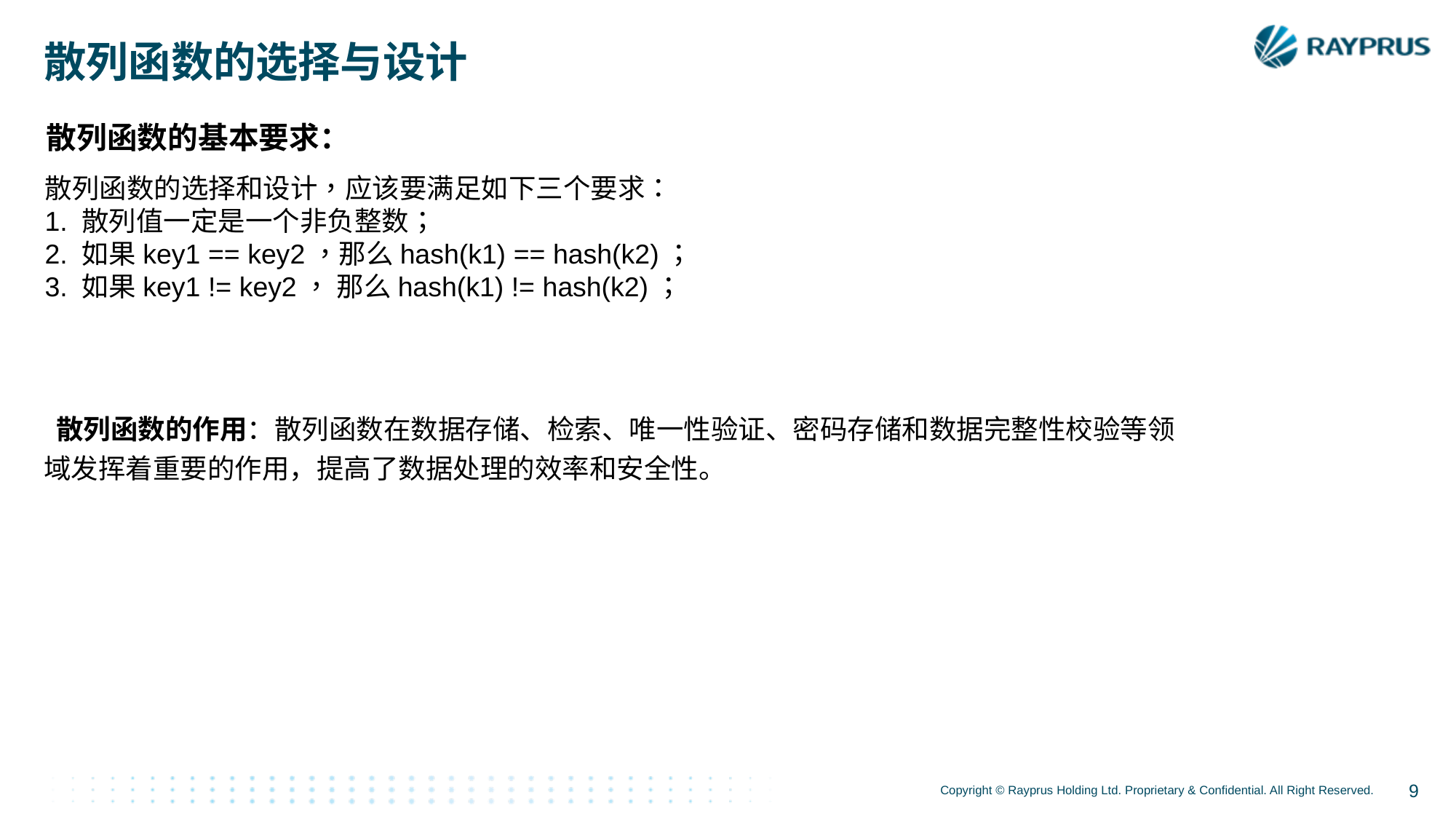

散列函数的选择与设计
散列函数的基本要求：
散列函数的选择和设计，应该要满足如下三个要求：
1. 散列值一定是一个非负整数；
2. 如果key1 == key2，那么hash(k1) == hash(k2)；
3. 如果key1 != key2， 那么hash(k1) != hash(k2)；

 散列函数的作用：散列函数在数据存储、检索、唯一性验证、密码存储和数据完整性校验等领域发挥着重要的作用，提高了数据处理的效率和安全性。
9
Copyright © Rayprus Holding Ltd. Proprietary & Confidential. All Right Reserved.